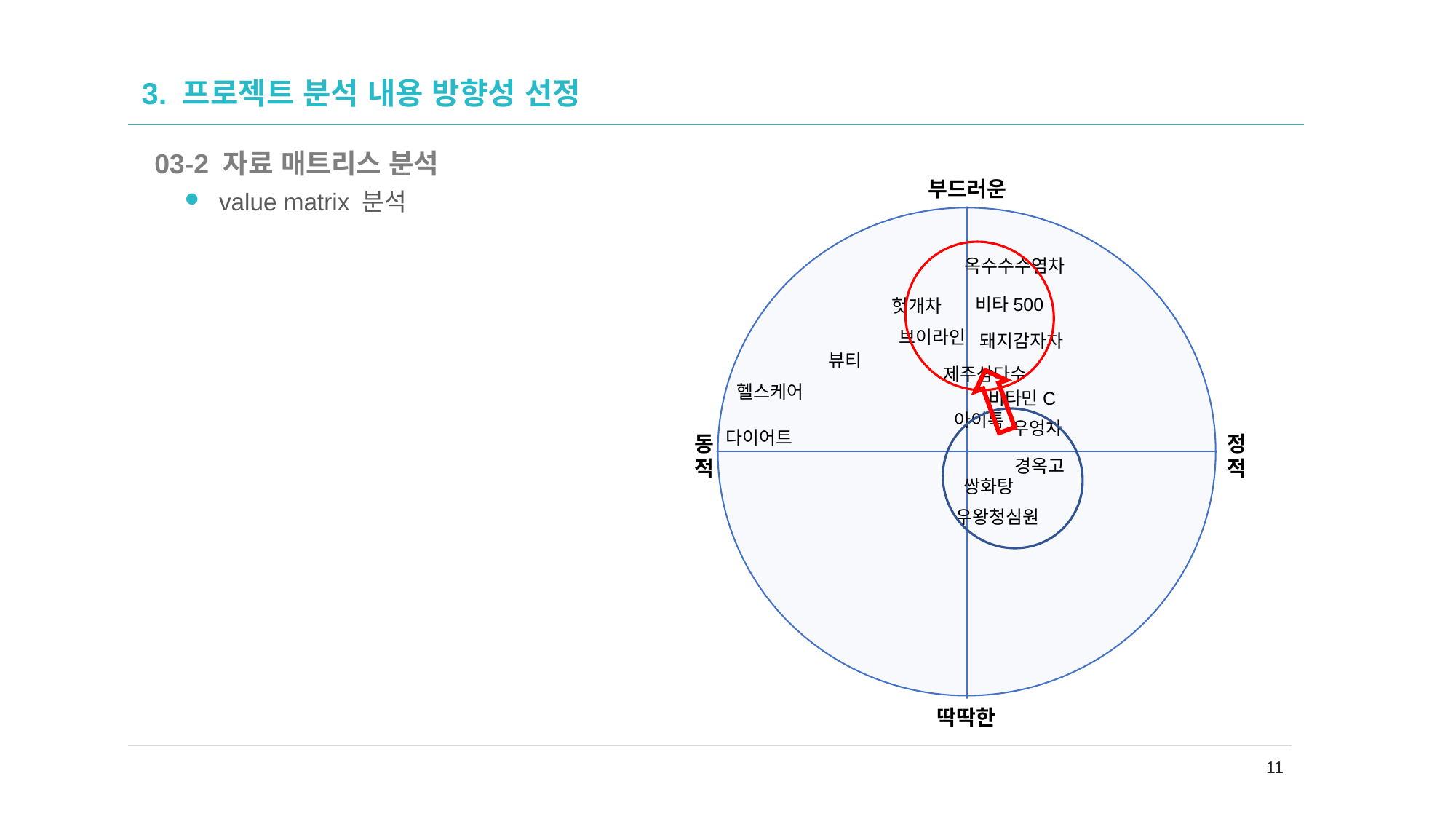

02
# 3. 프로젝트 분석 내용 방향성 선정
03-2 자료 매트리스 분석
value matrix 분석

옥수수수염차
비타500
헛개차
브이라인
돼지감자차
뷰티
제주삼다수
헬스케어
비타민C

아이톡

우엉차
다이어트
경옥고
쌍화탕
우왕청심원
11